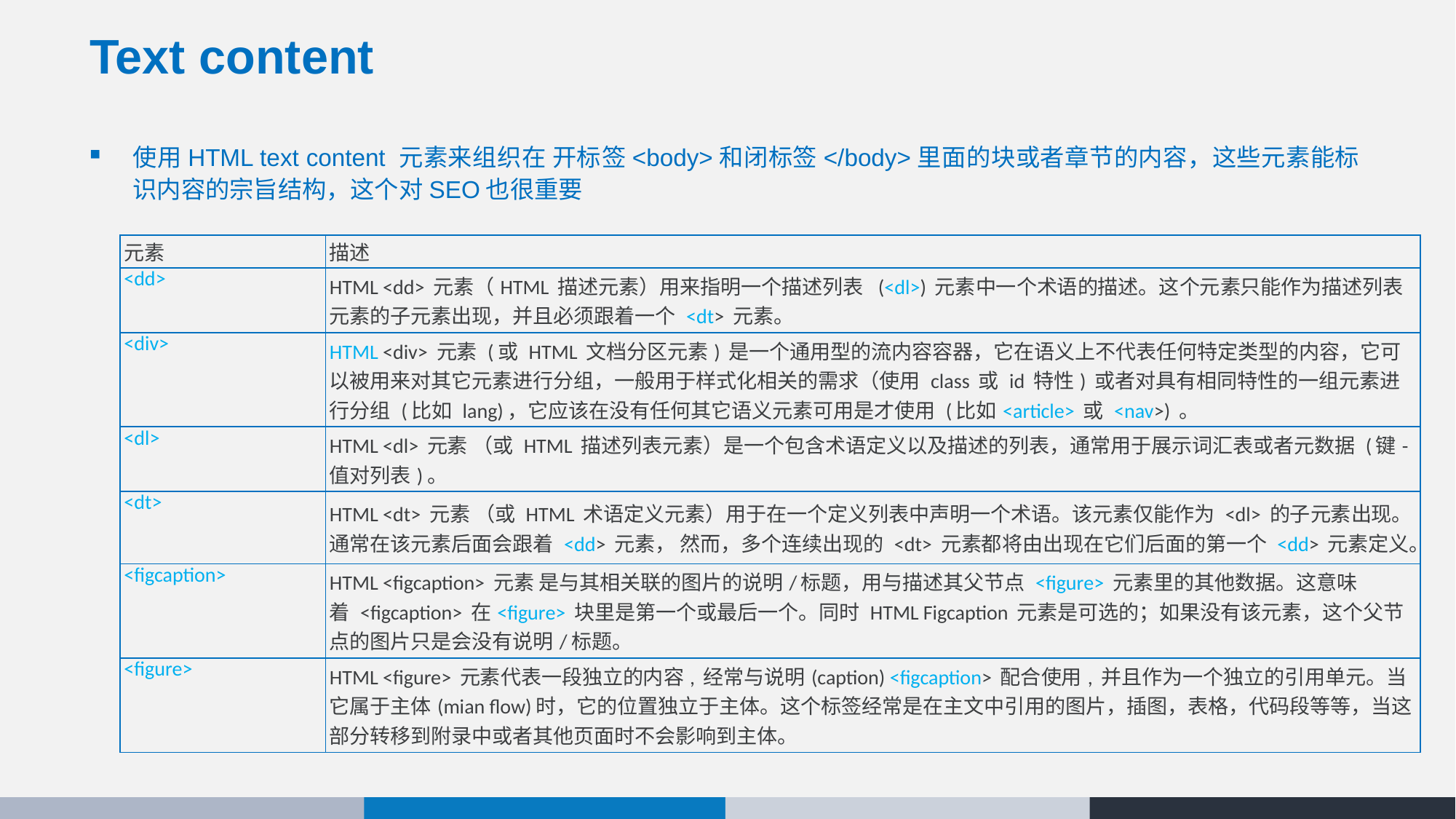

# Text content
使用HTML text content 元素来组织在 开标签<body>和闭标签</body>里面的块或者章节的内容，这些元素能标识内容的宗旨结构，这个对SEO也很重要

| 元素 | 描述 |
| --- | --- |
| <dd> | HTML <dd> 元素（HTML 描述元素）用来指明一个描述列表  (<dl>) 元素中一个术语的描述。这个元素只能作为描述列表元素的子元素出现，并且必须跟着一个 <dt> 元素。 |
| <div> | HTML <div> 元素 (或 HTML 文档分区元素) 是一个通用型的流内容容器，它在语义上不代表任何特定类型的内容，它可以被用来对其它元素进行分组，一般用于样式化相关的需求（使用 class 或 id 特性) 或者对具有相同特性的一组元素进行分组 (比如 lang)，它应该在没有任何其它语义元素可用是才使用 (比如<article> 或 <nav>) 。 |
| <dl> | HTML <dl> 元素 （或 HTML 描述列表元素）是一个包含术语定义以及描述的列表，通常用于展示词汇表或者元数据 (键-值对列表)。 |
| <dt> | HTML <dt> 元素 （或 HTML 术语定义元素）用于在一个定义列表中声明一个术语。该元素仅能作为 <dl> 的子元素出现。通常在该元素后面会跟着 <dd> 元素， 然而，多个连续出现的 <dt> 元素都将由出现在它们后面的第一个 <dd> 元素定义。 |
| <figcaption> | HTML <figcaption> 元素 是与其相关联的图片的说明/标题，用与描述其父节点 <figure> 元素里的其他数据。这意味着 <figcaption> 在<figure> 块里是第一个或最后一个。同时 HTML Figcaption 元素是可选的；如果没有该元素，这个父节点的图片只是会没有说明/标题。 |
| <figure> | HTML <figure> 元素代表一段独立的内容, 经常与说明(caption) <figcaption> 配合使用, 并且作为一个独立的引用单元。当它属于主体(mian flow)时，它的位置独立于主体。这个标签经常是在主文中引用的图片，插图，表格，代码段等等，当这部分转移到附录中或者其他页面时不会影响到主体。 |